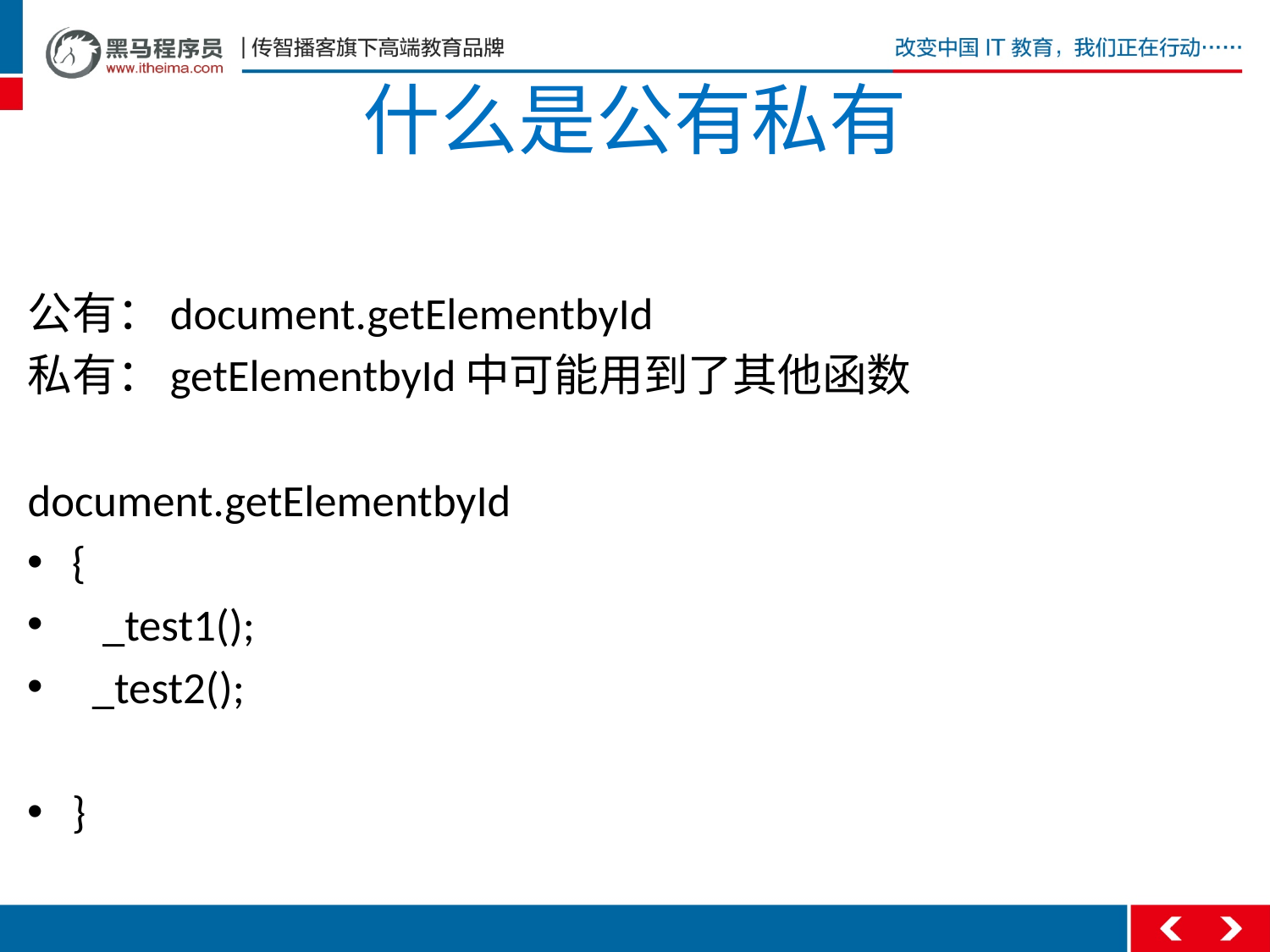

# 什么是公有私有

公有：document.getElementbyId
私有：getElementbyId中可能用到了其他函数

document.getElementbyId
{
   _test1();
  _test2();

}